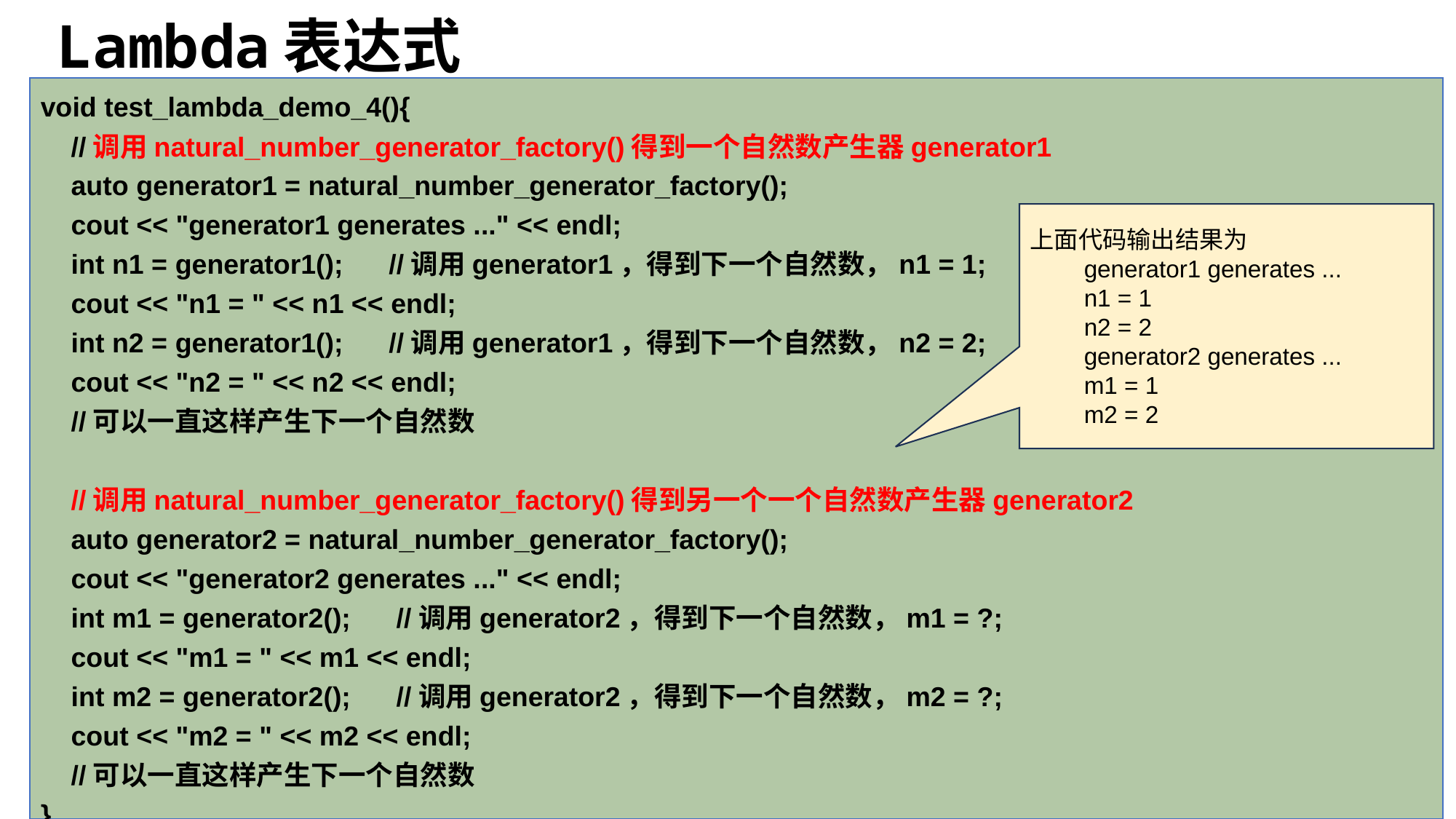

# Lambda表达式
void test_lambda_demo_4(){
    //调用natural_number_generator_factory()得到一个自然数产生器generator1
    auto generator1 = natural_number_generator_factory();
    cout << "generator1 generates ..." << endl;
    int n1 = generator1();      //调用generator1，得到下一个自然数，n1 = 1;
    cout << "n1 = " << n1 << endl;
    int n2 = generator1();      //调用generator1，得到下一个自然数，n2 = 2;
    cout << "n2 = " << n2 << endl;
    //可以一直这样产生下一个自然数

    //调用natural_number_generator_factory()得到另一个一个自然数产生器generator2
    auto generator2 = natural_number_generator_factory();
    cout << "generator2 generates ..." << endl;
    int m1 = generator2();      //调用generator2，得到下一个自然数，m1 = ?;
    cout << "m1 = " << m1 << endl;
    int m2 = generator2();      //调用generator2，得到下一个自然数，m2 = ?;
    cout << "m2 = " << m2 << endl;
    //可以一直这样产生下一个自然数
}
上面代码输出结果为
        generator1 generates ...
        n1 = 1
        n2 = 2
        generator2 generates ...
        m1 = 1
        m2 = 2